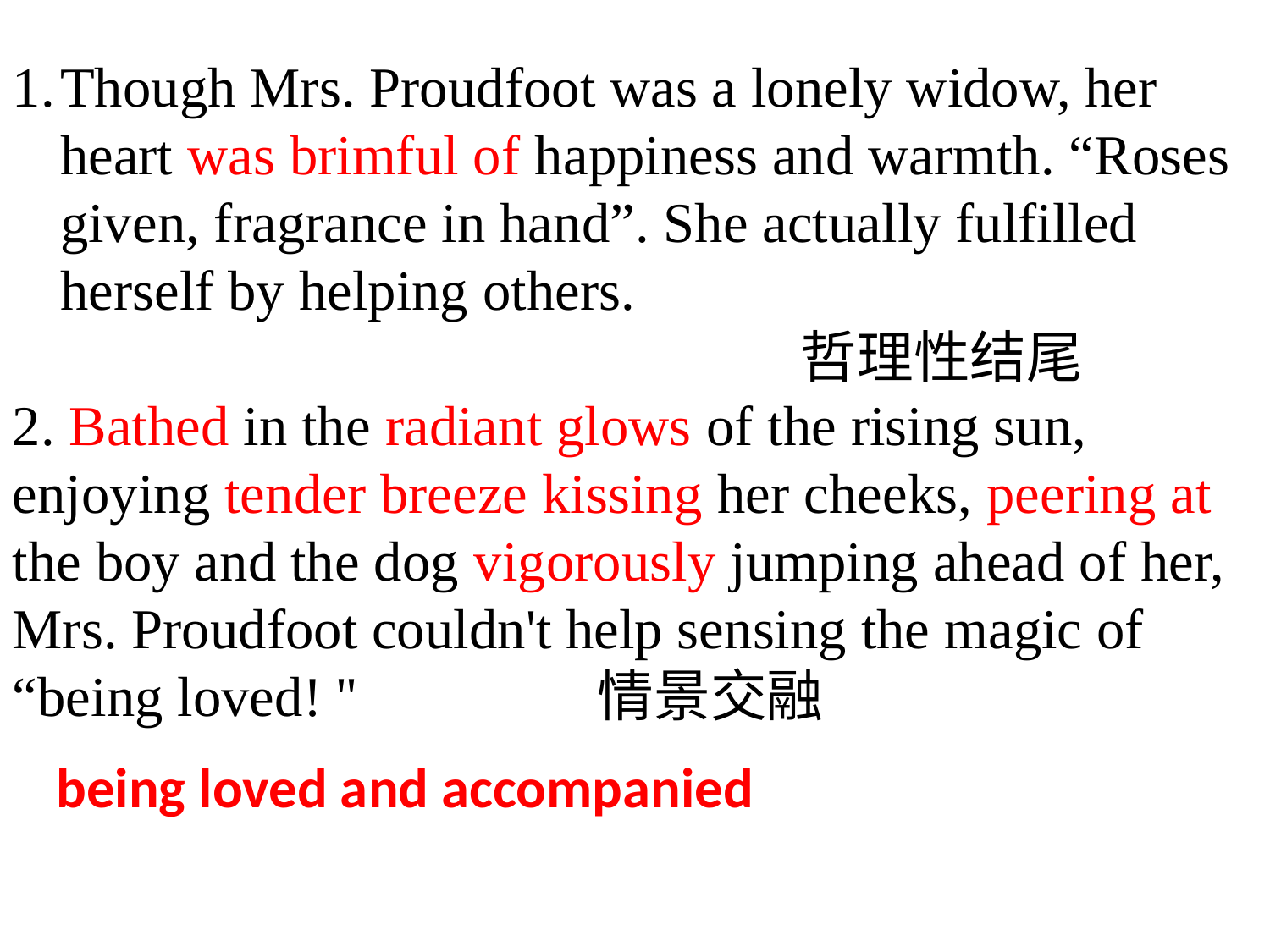

Though Mrs. Proudfoot was a lonely widow, her heart was brimful of happiness and warmth. “Roses given, fragrance in hand”. She actually fulfilled herself by helping others.
                                                             哲理性结尾
2. Bathed in the radiant glows of the rising sun, enjoying tender breeze kissing her cheeks, peering at the boy and the dog vigorously jumping ahead of her, Mrs. Proudfoot couldn't help sensing the magic of “being loved! ''                情景交融

being loved and accompanied